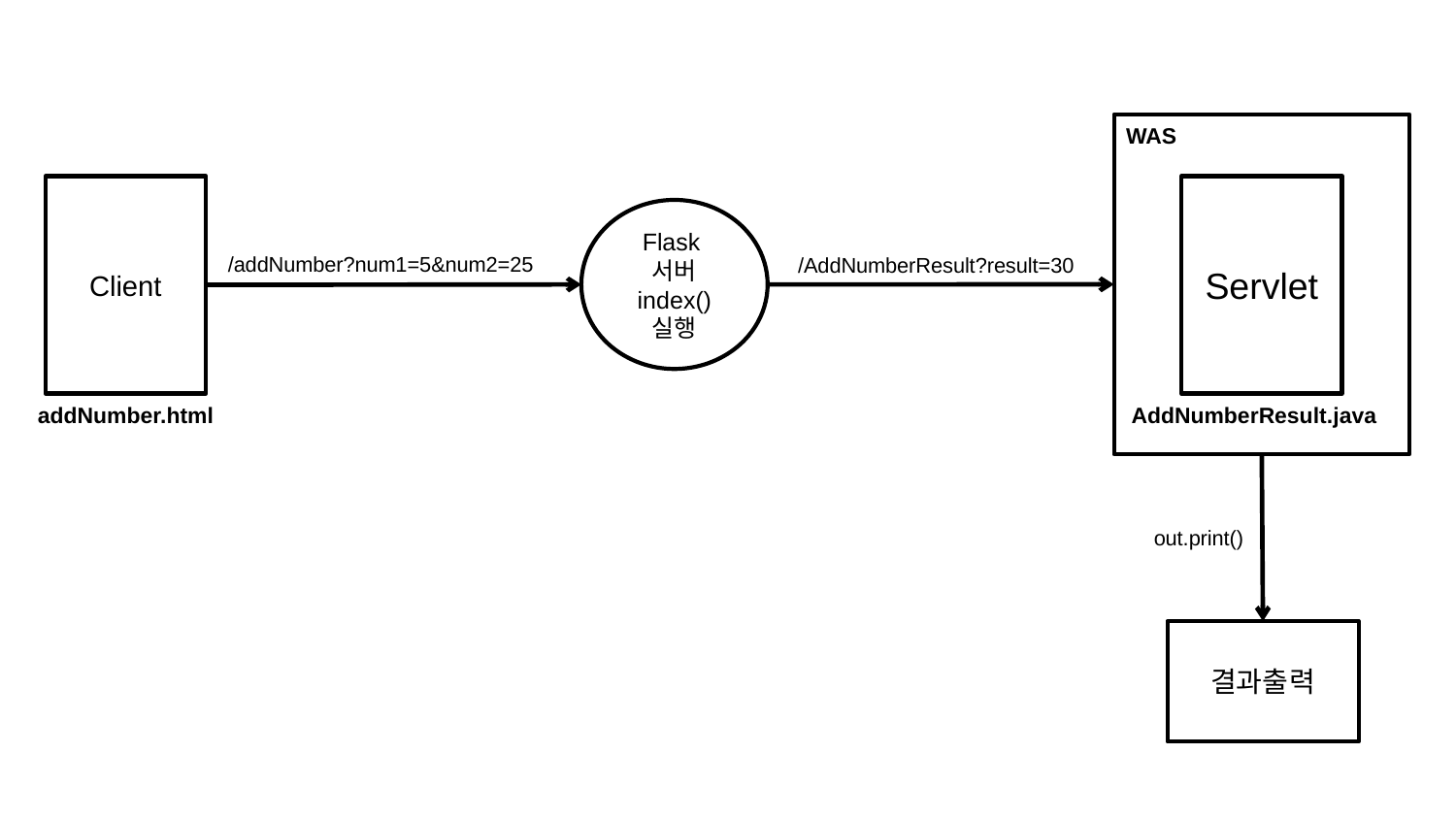

WAS

Servlet
AddNumberResult.java
Client
addNumber.html
Flask서버
index() 실행
/addNumber?num1=5&num2=25
/AddNumberResult?result=30
out.print()
결과출력